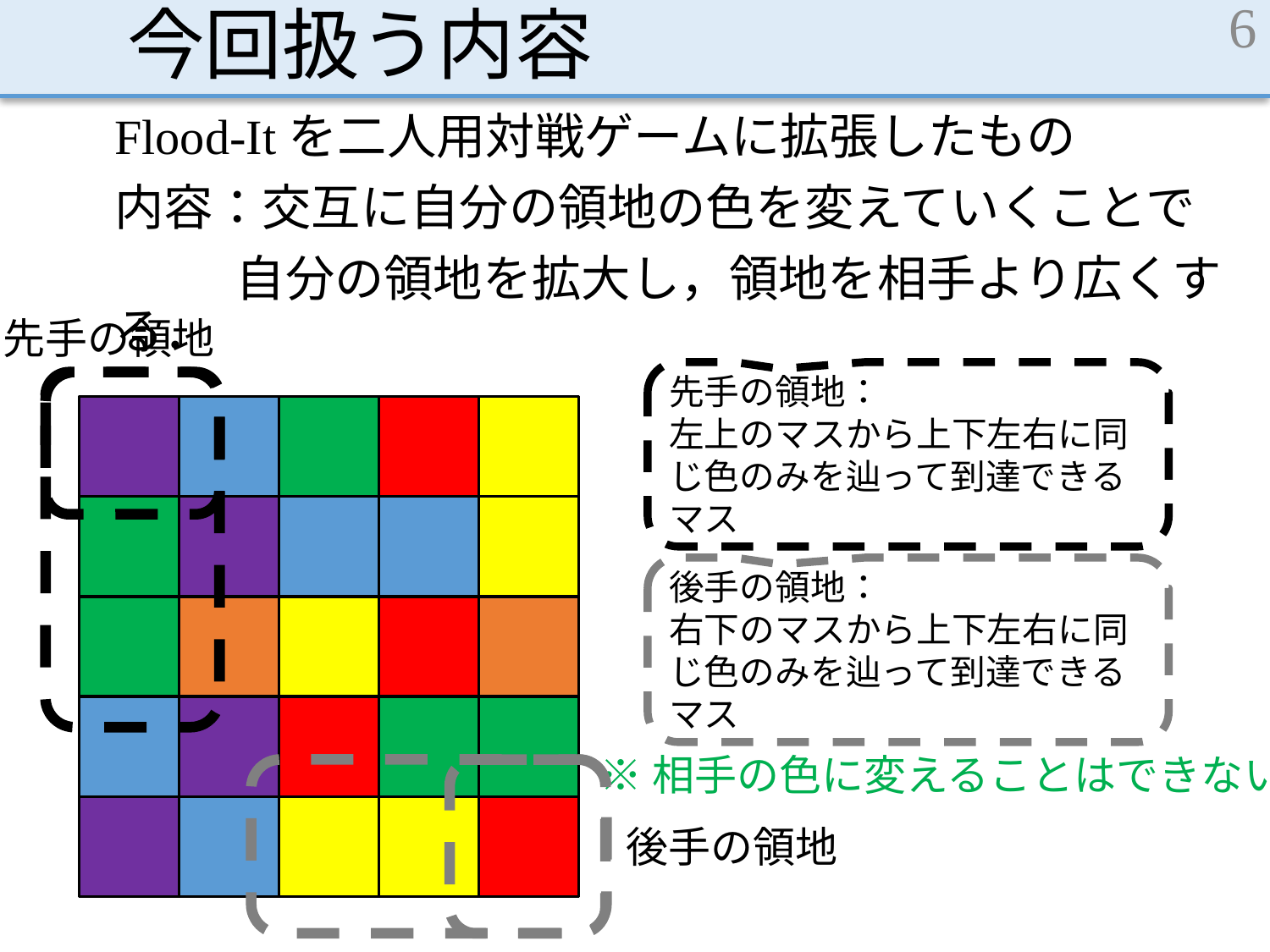

# 今回扱う内容
6
Flood-Itを二人用対戦ゲームに拡張したもの
内容：交互に自分の領地の色を変えていくことで
          自分の領地を拡大し，領地を相手より広くする．
先手の領地
先手の領地：
左上のマスから上下左右に同じ色のみを辿って到達できるマス

図とアニメーション

後手の領地：
右下のマスから上下左右に同じ色のみを辿って到達できるマス

※相手の色に変えることはできない

後手の領地